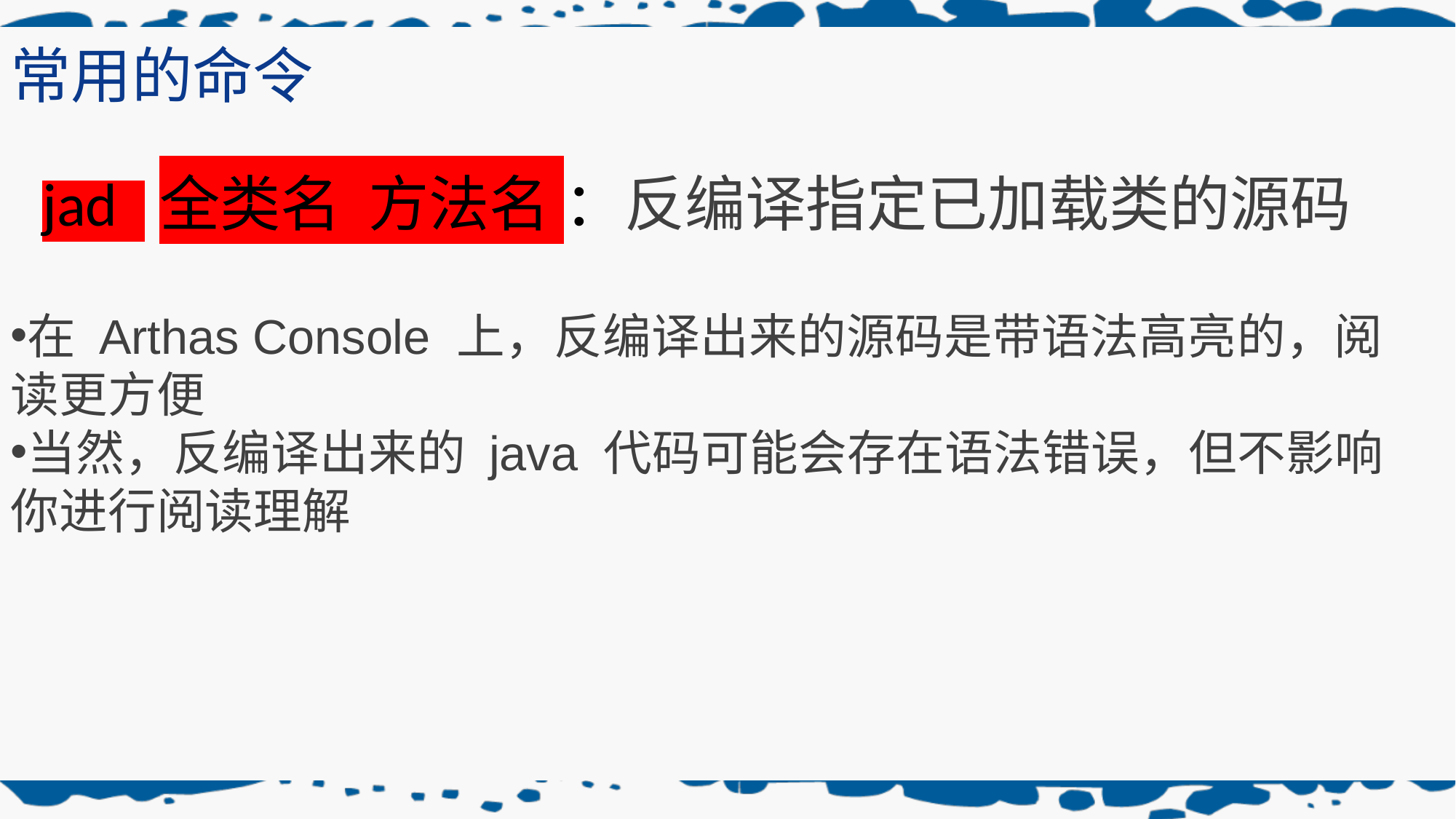

常用的命令

jad  全类名  方法名 ：反编译指定已加载类的源码
在 Arthas Console 上，反编译出来的源码是带语法高亮的，阅读更方便
当然，反编译出来的 java 代码可能会存在语法错误，但不影响你进行阅读理解